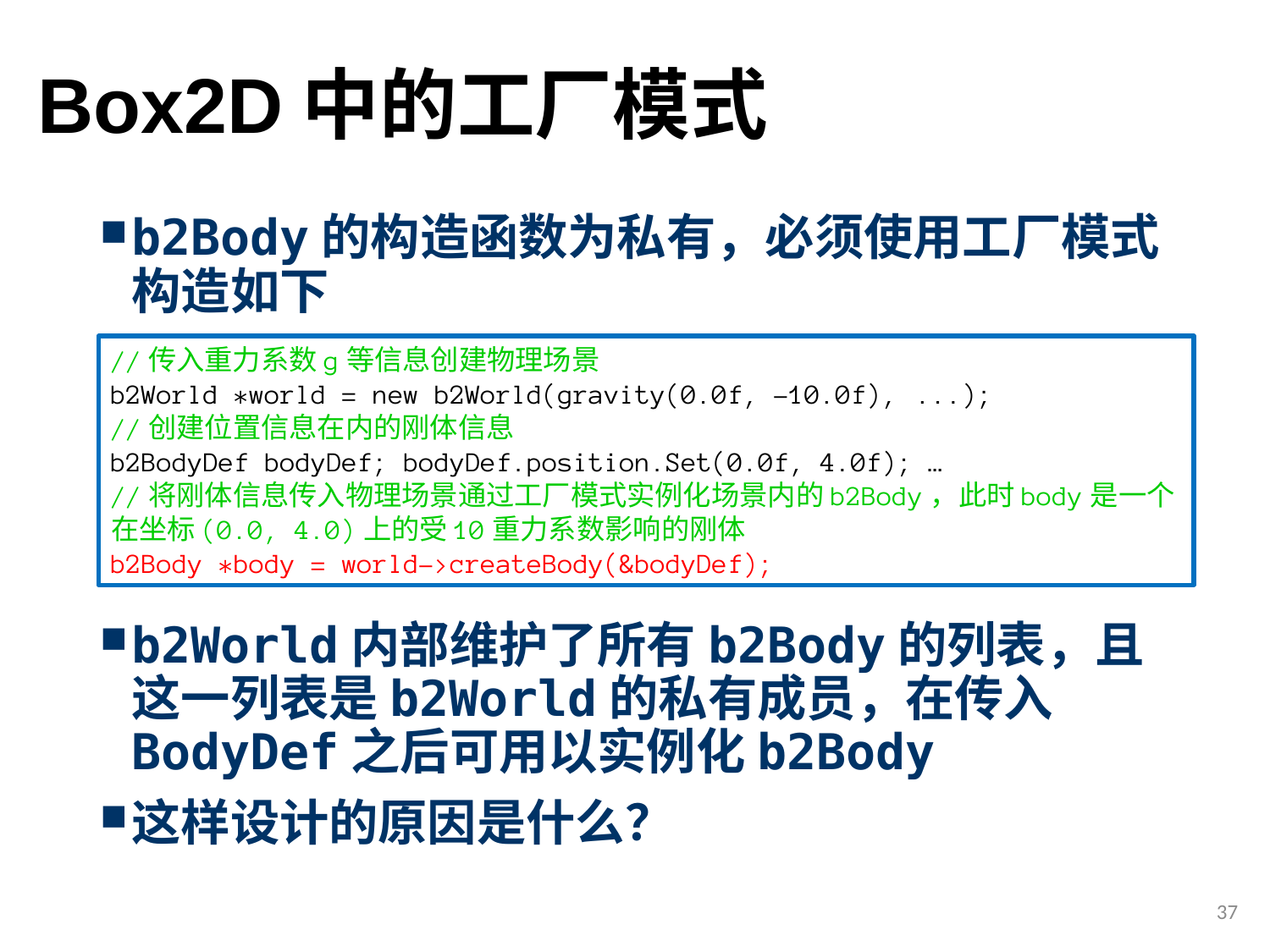

# Box2D中的工厂模式
b2Body的构造函数为私有，必须使用工厂模式构造如下

b2World内部维护了所有b2Body的列表，且这一列表是b2World的私有成员，在传入BodyDef之后可用以实例化b2Body
这样设计的原因是什么？
//传入重力系数g等信息创建物理场景
b2World *world = new b2World(gravity(0.0f, -10.0f), ...);
//创建位置信息在内的刚体信息
b2BodyDef bodyDef; bodyDef.position.Set(0.0f, 4.0f); …
//将刚体信息传入物理场景通过工厂模式实例化场景内的b2Body，此时body是一个在坐标(0.0, 4.0)上的受10重力系数影响的刚体
b2Body *body = world->createBody(&bodyDef);
37